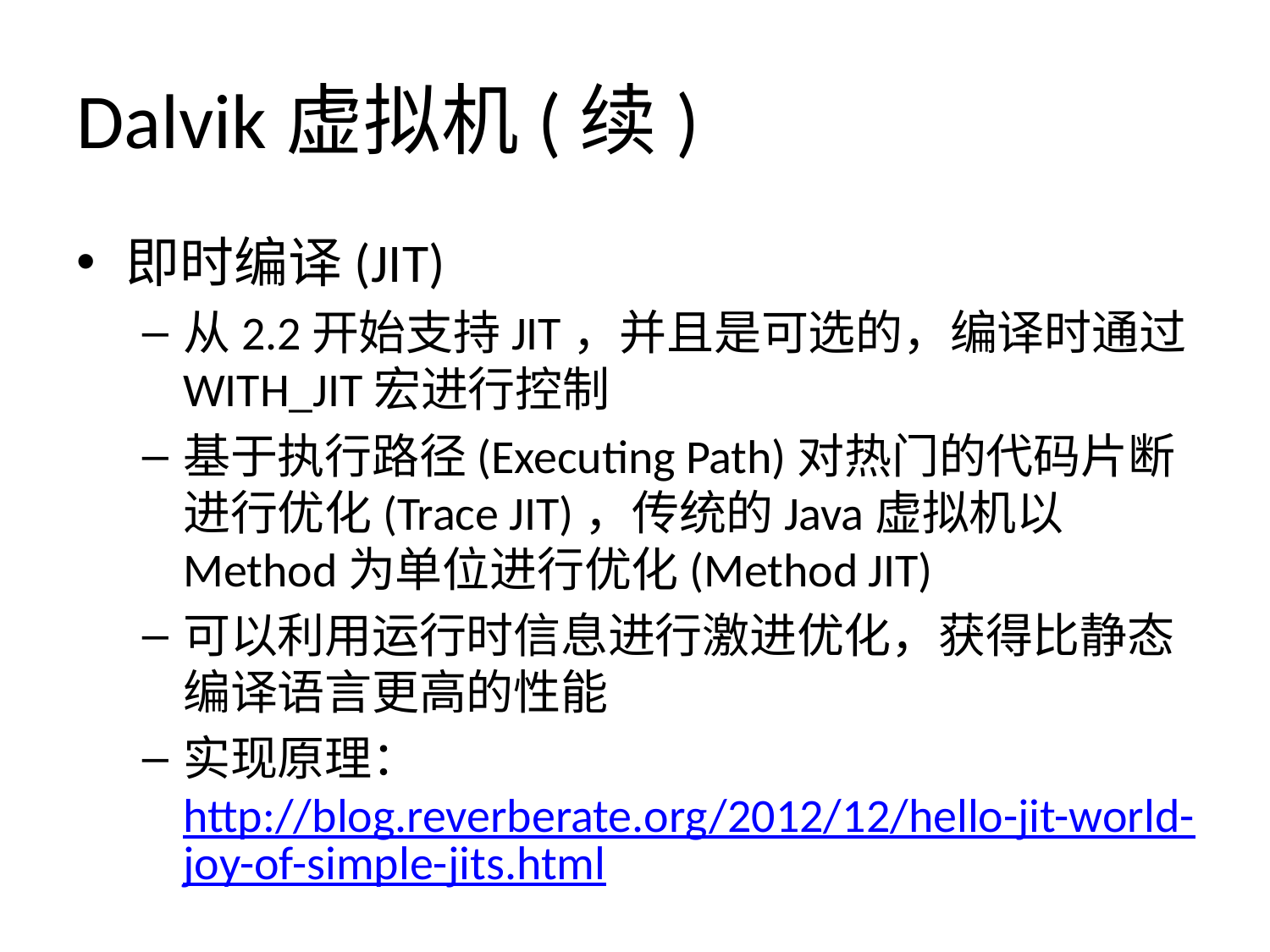

# Dalvik虚拟机(续)
即时编译(JIT)
从2.2开始支持JIT，并且是可选的，编译时通过WITH_JIT宏进行控制
基于执行路径(Executing Path)对热门的代码片断进行优化(Trace JIT)，传统的Java虚拟机以Method为单位进行优化(Method JIT)
可以利用运行时信息进行激进优化，获得比静态编译语言更高的性能
实现原理：http://blog.reverberate.org/2012/12/hello-jit-world-joy-of-simple-jits.html